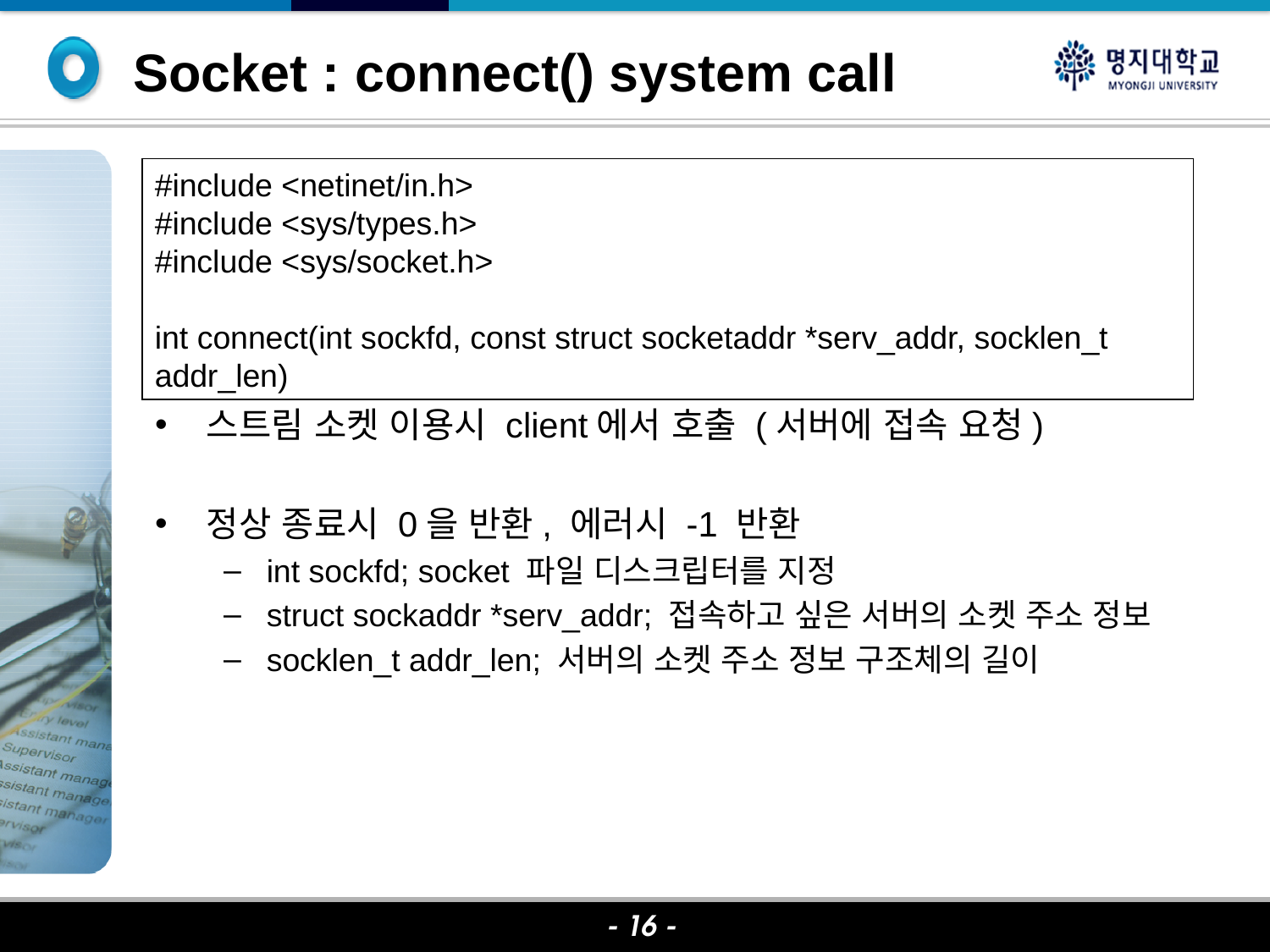

Socket : connect() system call
#include <netinet/in.h>
#include <sys/types.h>
#include <sys/socket.h>

int connect(int sockfd, const struct socketaddr *serv_addr, socklen_t addr_len)
스트림 소켓 이용시 client에서 호출 (서버에 접속 요청)

정상 종료시 0을 반환, 에러시 -1 반환
int sockfd; socket 파일 디스크립터를 지정
struct sockaddr *serv_addr; 접속하고 싶은 서버의 소켓 주소 정보
socklen_t addr_len; 서버의 소켓 주소 정보 구조체의 길이
- 16 -